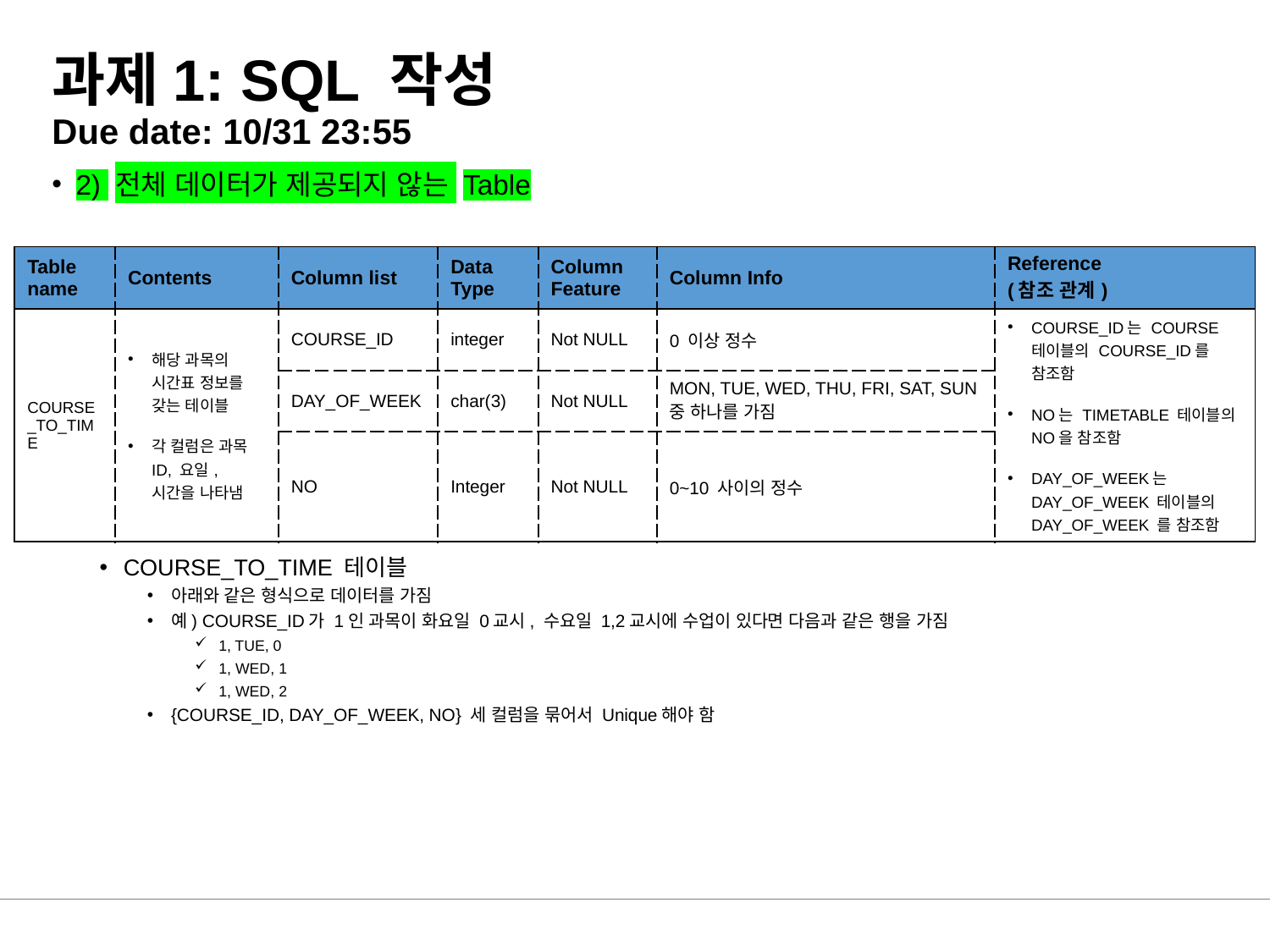

# 과제1: SQL 작성 Due date: 10/31 23:55
2) 전체 데이터가 제공되지 않는 Table

COURSE_TO_TIME 테이블
아래와 같은 형식으로 데이터를 가짐
예) COURSE_ID가 1인 과목이 화요일 0교시, 수요일 1,2교시에 수업이 있다면 다음과 같은 행을 가짐
1, TUE, 0
1, WED, 1
1, WED, 2
{COURSE_ID, DAY_OF_WEEK, NO} 세 컬럼을 묶어서 Unique해야 함
| Table name | Contents | Column list | Data Type | Column Feature | Column Info | Reference (참조 관계) |
| --- | --- | --- | --- | --- | --- | --- |
| COURSE\_TO\_TIME | 해당 과목의 시간표 정보를 갖는 테이블 각 컬럼은 과목 ID, 요일, 시간을 나타냄 | COURSE\_ID | integer | Not NULL | 0 이상 정수 | COURSE\_ID는 COURSE 테이블의 COURSE\_ID를 참조함 NO는 TIMETABLE 테이블의 NO을 참조함 DAY\_OF\_WEEK는 DAY\_OF\_WEEK 테이블의DAY\_OF\_WEEK 를 참조함 |
|  |  | DAY\_OF\_WEEK | char(3) | Not NULL | MON, TUE, WED, THU, FRI, SAT, SUN 중 하나를 가짐 |  |
|  |  | NO | Integer | Not NULL | 0~10 사이의 정수 |  |